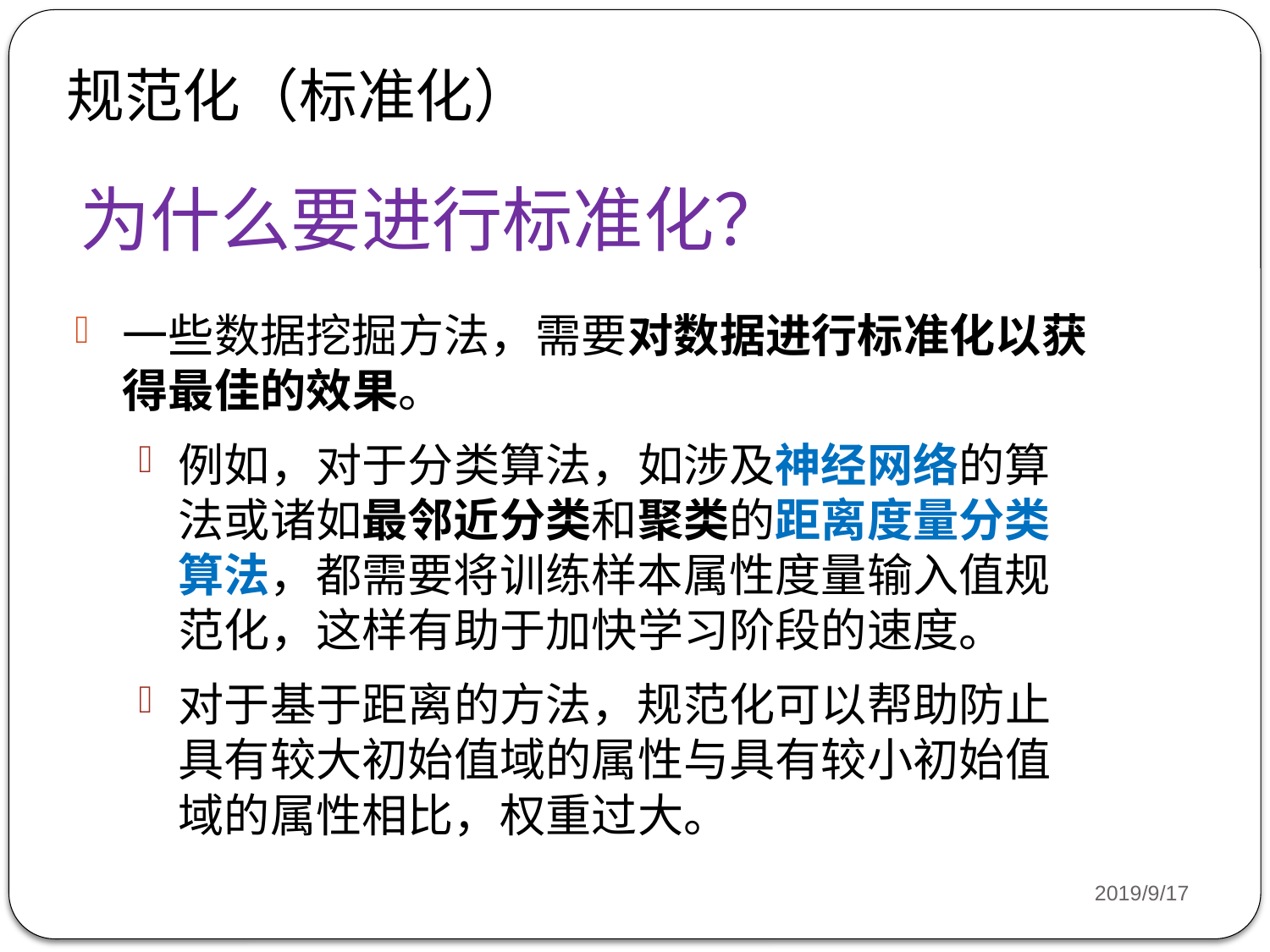

规范化（标准化）
# 为什么要进行标准化？
一些数据挖掘方法，需要对数据进行标准化以获得最佳的效果。
例如，对于分类算法，如涉及神经网络的算法或诸如最邻近分类和聚类的距离度量分类算法，都需要将训练样本属性度量输入值规范化，这样有助于加快学习阶段的速度。
对于基于距离的方法，规范化可以帮助防止具有较大初始值域的属性与具有较小初始值域的属性相比，权重过大。
2019/9/17
105